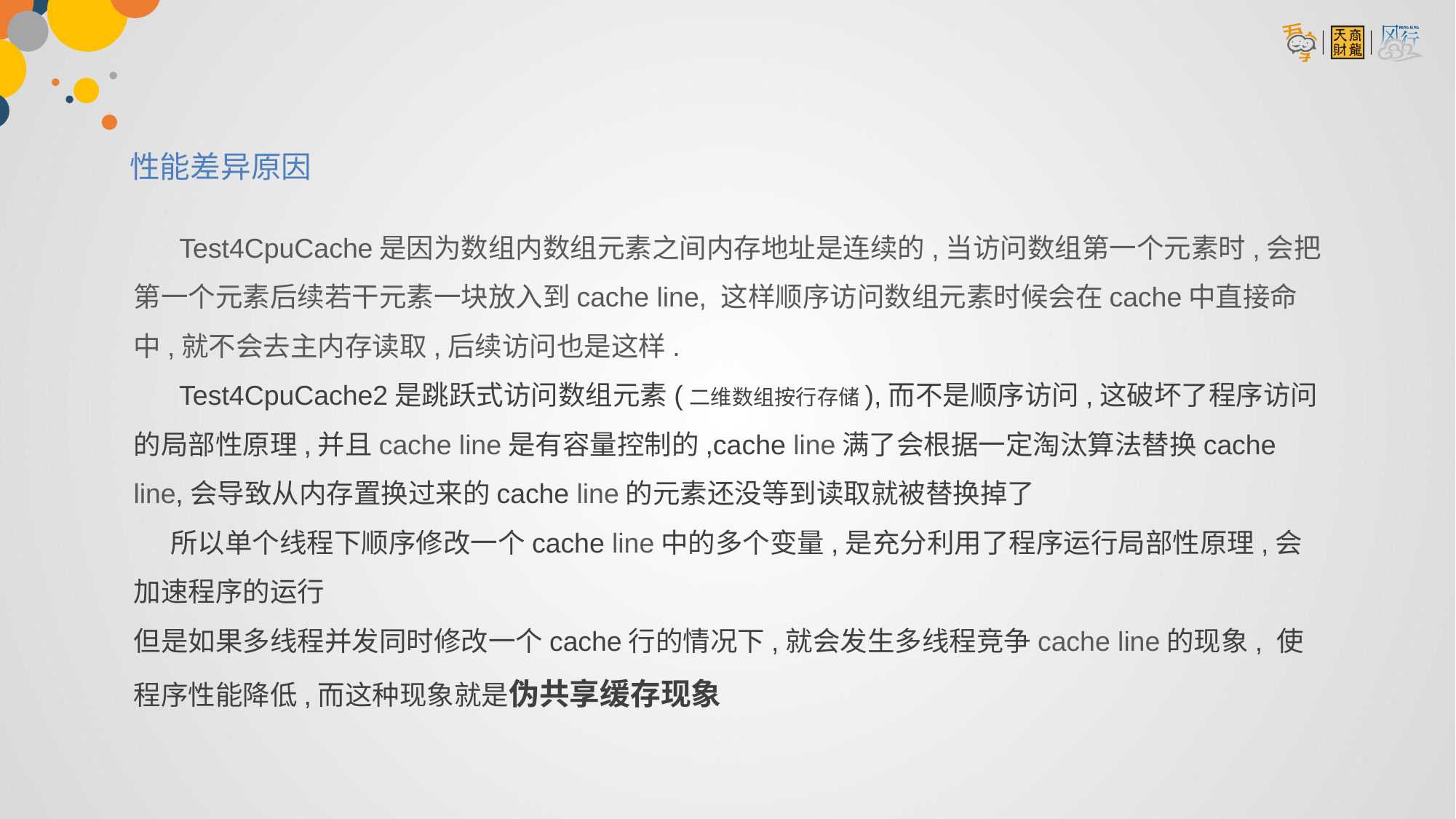

性能差异原因
      Test4CpuCache是因为数组内数组元素之间内存地址是连续的,当访问数组第一个元素时,会把第一个元素后续若干元素一块放入到cache line, 这样顺序访问数组元素时候会在cache中直接命中,就不会去主内存读取,后续访问也是这样.
      Test4CpuCache2是跳跃式访问数组元素(二维数组按行存储),而不是顺序访问,这破坏了程序访问的局部性原理,并且cache line是有容量控制的,cache line满了会根据一定淘汰算法替换cache line,会导致从内存置换过来的cache line的元素还没等到读取就被替换掉了
      所以单个线程下顺序修改一个cache line中的多个变量,是充分利用了程序运行局部性原理,会加速程序的运行
但是如果多线程并发同时修改一个cache行的情况下,就会发生多线程竞争cache line的现象, 使程序性能降低,而这种现象就是伪共享缓存现象